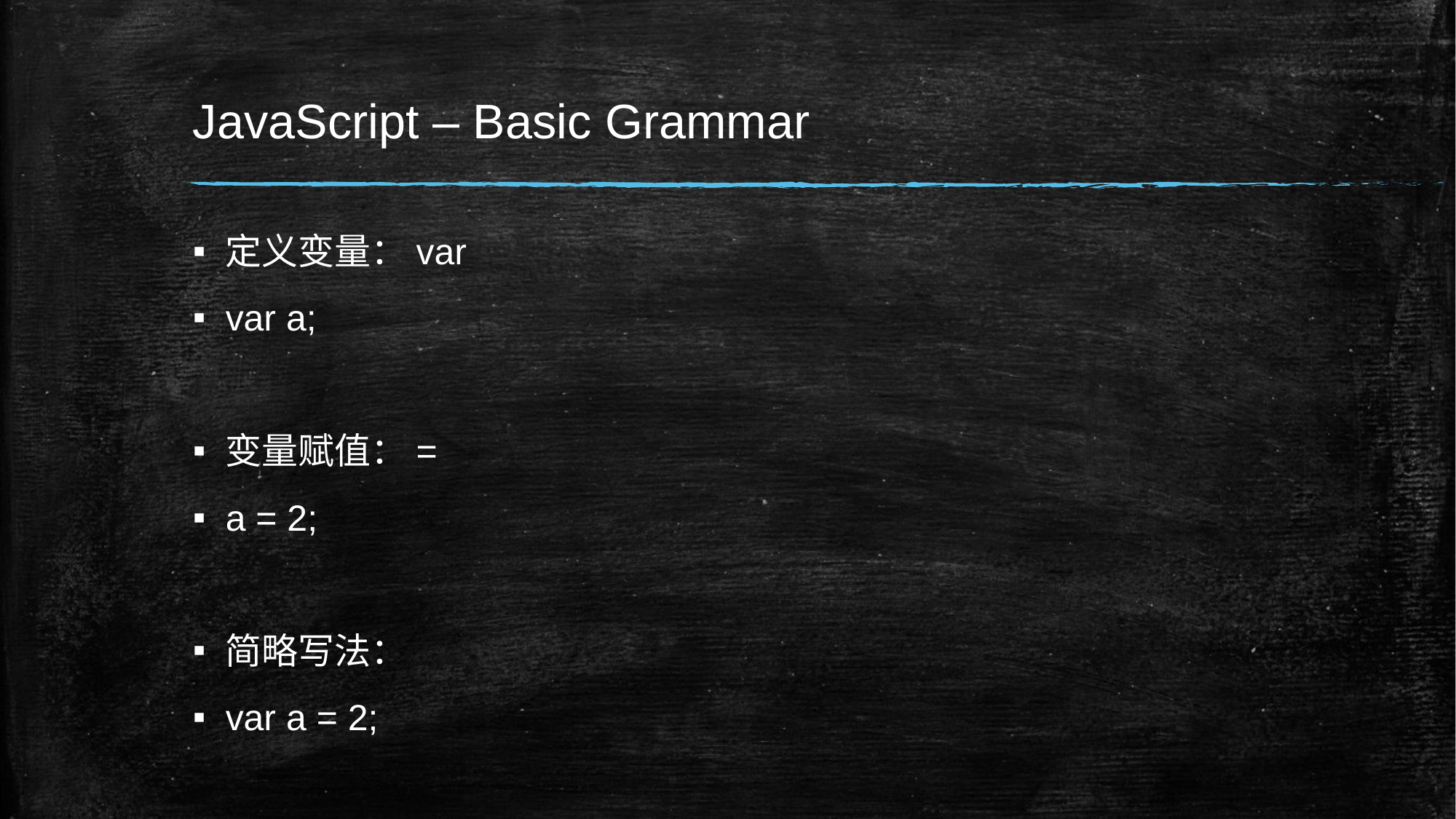

# JavaScript – Basic Grammar
定义变量：var
var a;

变量赋值：=
a = 2;

简略写法：
var a = 2;